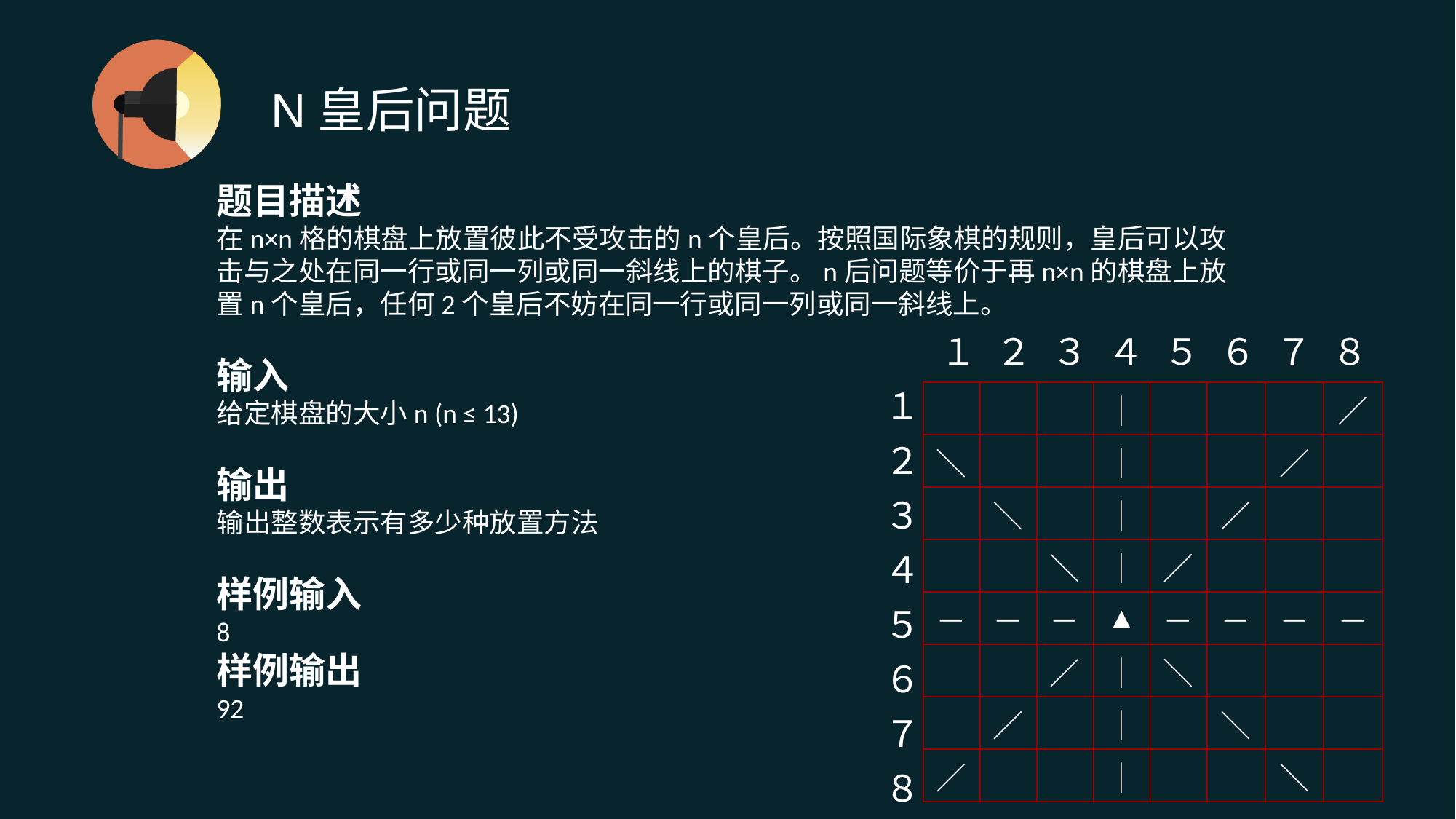

# N皇后问题
题目描述
在n×n格的棋盘上放置彼此不受攻击的n个皇后。按照国际象棋的规则，皇后可以攻击与之处在同一行或同一列或同一斜线上的棋子。n后问题等价于再n×n的棋盘上放置n个皇后，任何2个皇后不妨在同一行或同一列或同一斜线上。

输入
给定棋盘的大小n (n ≤ 13)

输出
输出整数表示有多少种放置方法

样例输入
8
样例输出
92
|  | １ | ２ | ３ | ４ | ５ | ６ | ７ | ８ |
| --- | --- | --- | --- | --- | --- | --- | --- | --- |
| １ |  |  |  |  |  |  |  |  |
| ２ |  |  |  |  |  |  |  |  |
| ３ |  |  |  |  |  |  |  |  |
| ４ |  |  |  |  |  |  |  |  |
| ５ |  |  |  |  |  |  |  |  |
| ６ |  |  |  |  |  |  |  |  |
| ７ |  |  |  |  |  |  |  |  |
| ８ |  |  |  |  |  |  |  |  |
|  |  |  | ｜ |  |  |  | ／ |
| --- | --- | --- | --- | --- | --- | --- | --- |
| ＼ |  |  | ｜ |  |  | ／ |  |
|  | ＼ |  | ｜ |  | ／ |  |  |
|  |  | ＼ | ｜ | ／ |  |  |  |
| － | － | － | ▲ | － | － | － | － |
|  |  | ／ | ｜ | ＼ |  |  |  |
|  | ／ |  | ｜ |  | ＼ |  |  |
| ／ |  |  | ｜ |  |  | ＼ |  |